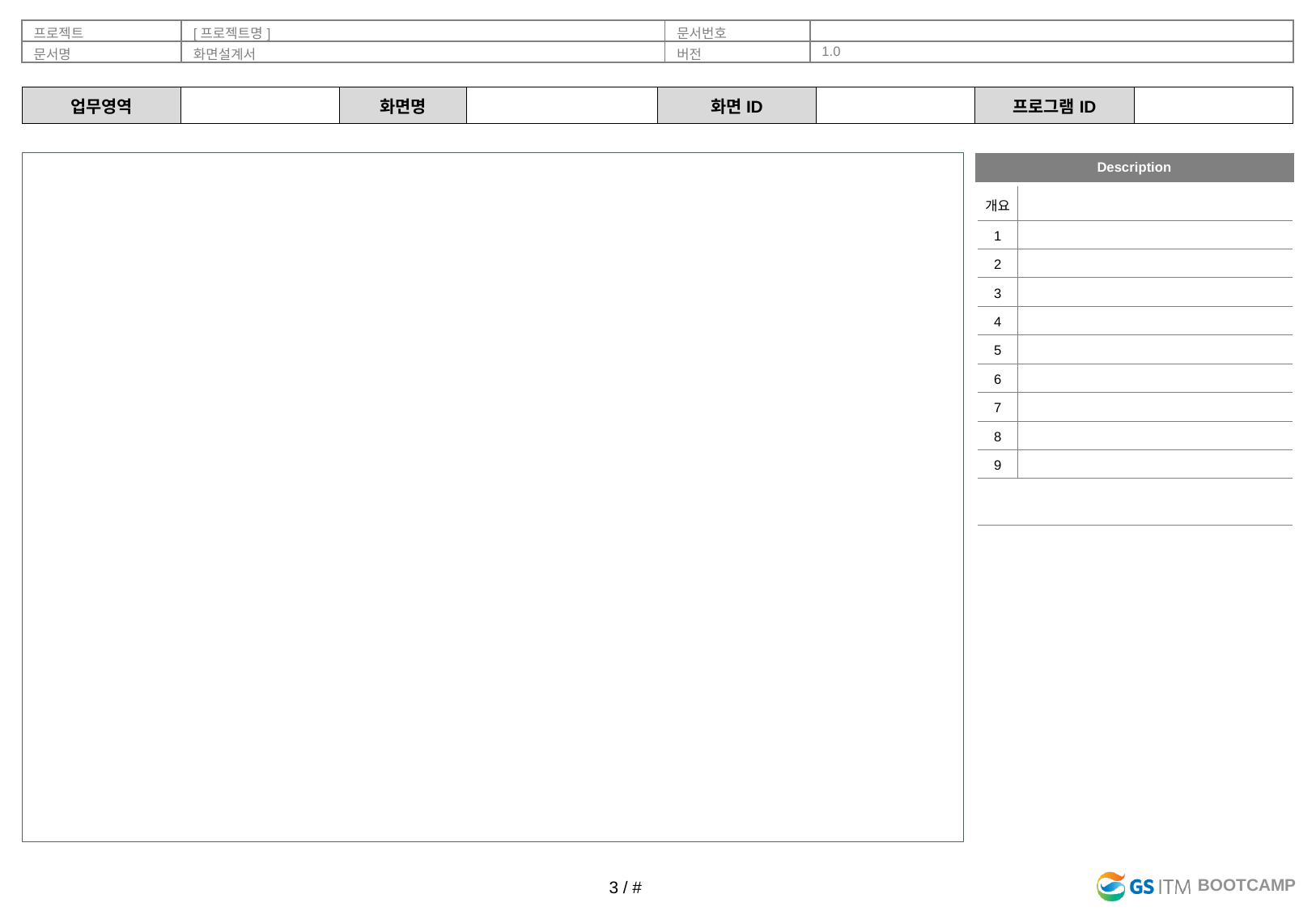

| 업무영역 |  | 화면명 |  | 화면ID |  | 프로그램ID |  |
| --- | --- | --- | --- | --- | --- | --- | --- |

| Description |
| --- |
| 개요 |  |
| --- | --- |
| 1 |  |
| 2 |  |
| 3 |  |
| 4 |  |
| 5 |  |
| 6 |  |
| 7 |  |
| 8 |  |
| 9 |  |
|  |  |